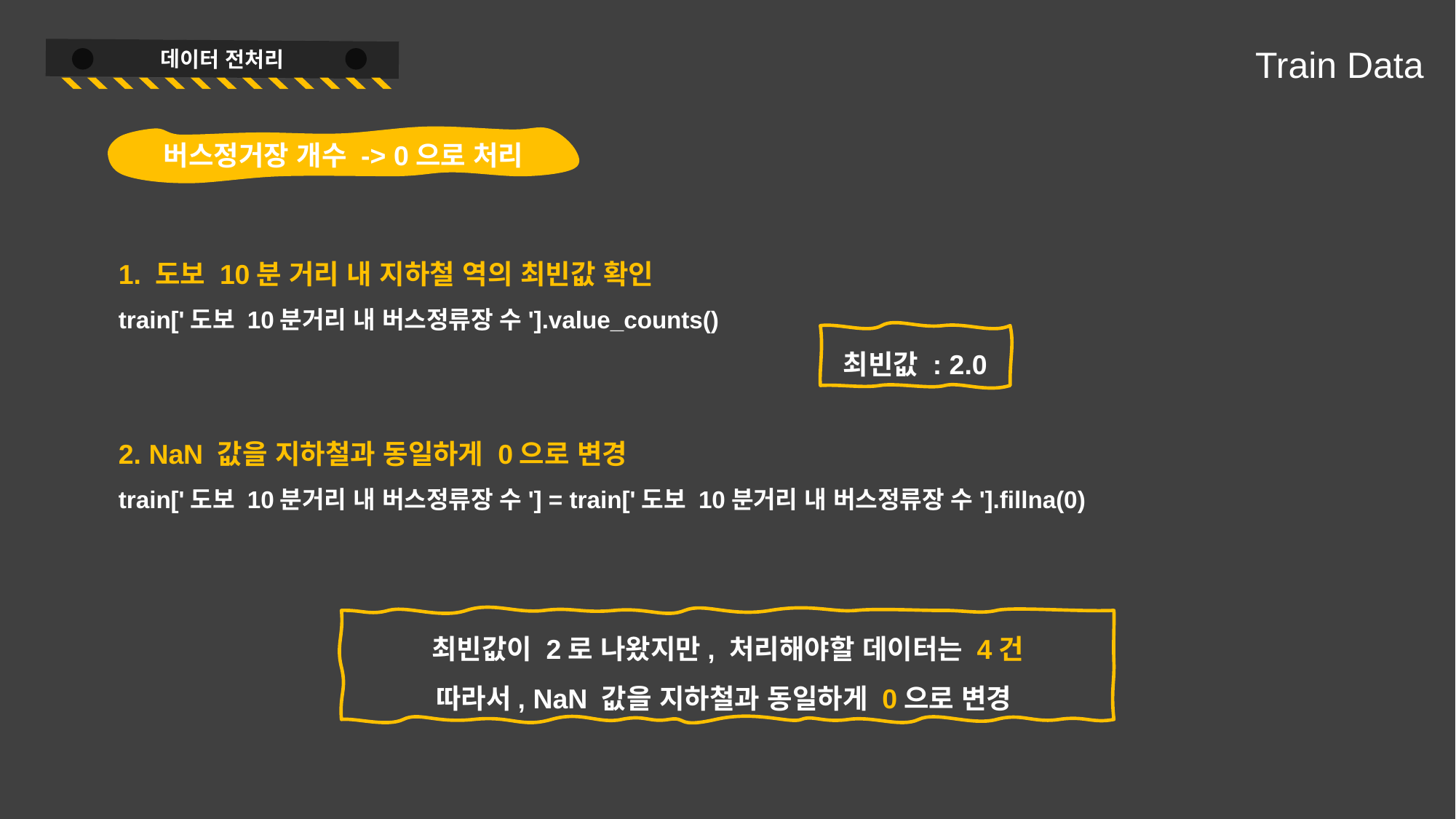

Train Data
데이터 전처리

버스정거장 개수 -> 0으로 처리
1. 도보 10분 거리 내 지하철 역의 최빈값 확인
train['도보 10분거리 내 버스정류장 수'].value_counts()

2. NaN 값을 지하철과 동일하게 0으로 변경
train['도보 10분거리 내 버스정류장 수'] = train['도보 10분거리 내 버스정류장 수'].fillna(0)
최빈값 : 2.0
최빈값이 2로 나왔지만, 처리해야할 데이터는 4건
따라서, NaN 값을 지하철과 동일하게 0으로 변경